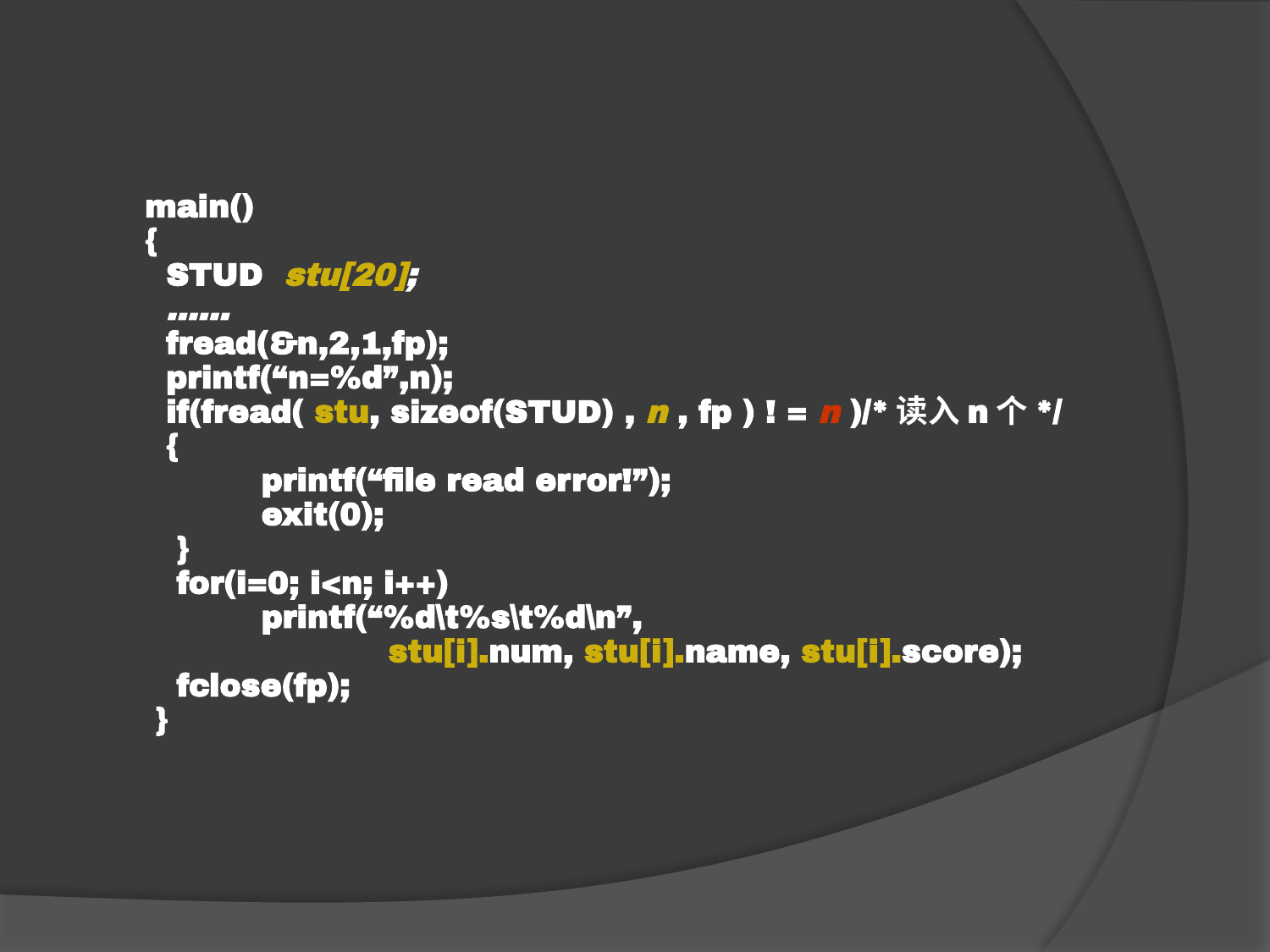

main()
 {
   STUD  stu[20];
   ……
   fread(&n,2,1,fp);
   printf(“n=%d”,n);
   if(fread( stu, sizeof(STUD) , n , fp ) ! = n )/*读入n个*/
   {
            printf(“file read error!”);
	exit(0);
    }
    for(i=0; i<n; i++)
            printf(“%d\t%s\t%d\n”,
                        stu[i].num, stu[i].name, stu[i].score);
    fclose(fp);
  }